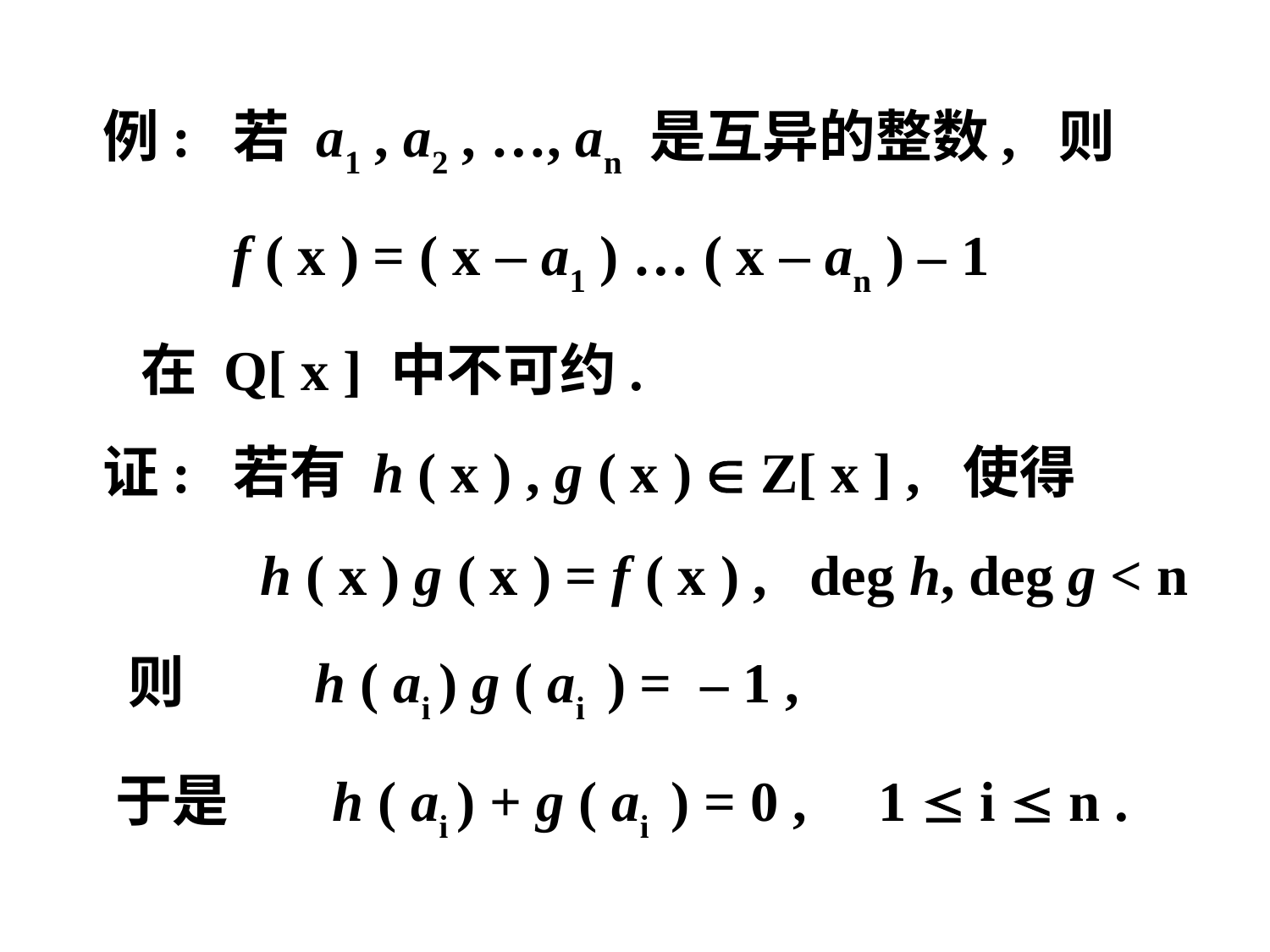

例:  若 a1 , a2 , …, an 是互异的整数,  则
           f ( x ) = ( x – a1 ) … ( x – an ) – 1
    在 Q[ x ] 中不可约.
 证:  若有 h ( x ) , g ( x ) ∈ Z[ x ] ,  使得
             h ( x ) g ( x ) = f ( x ) ,   deg h, deg g < n
   则         h ( ai ) g ( ai  ) =  – 1 ,
  于是       h ( ai ) + g ( ai  ) = 0 ,     1 ≤ i ≤ n .